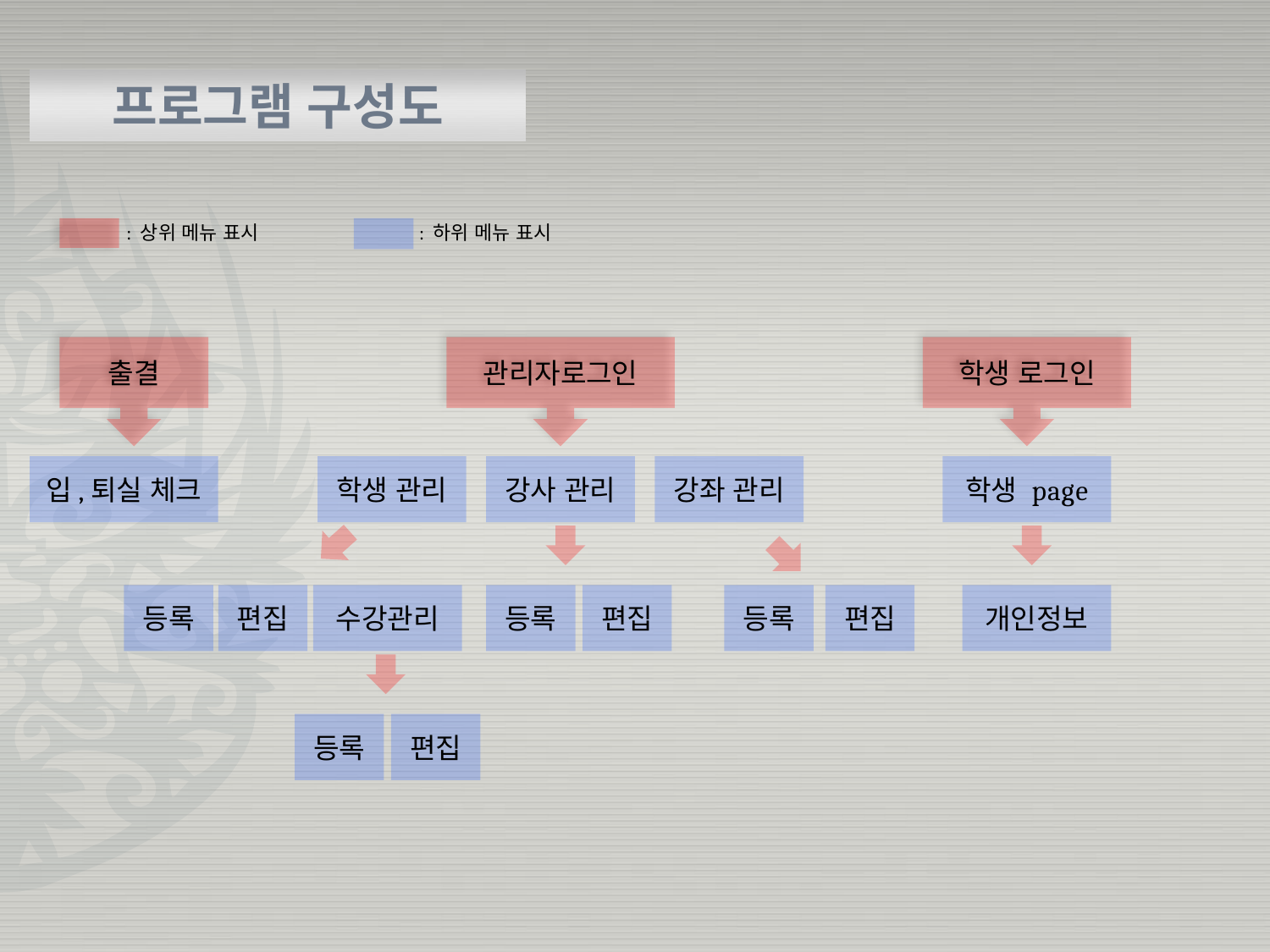

프로그램 구성도
: 상위 메뉴 표시
: 하위 메뉴 표시

출결
관리자로그인
학생 로그인
입,퇴실 체크
학생 관리
강사 관리
강좌 관리
학생 page

등록
편집
수강관리
등록
편집
등록
편집
개인정보

등록
편집